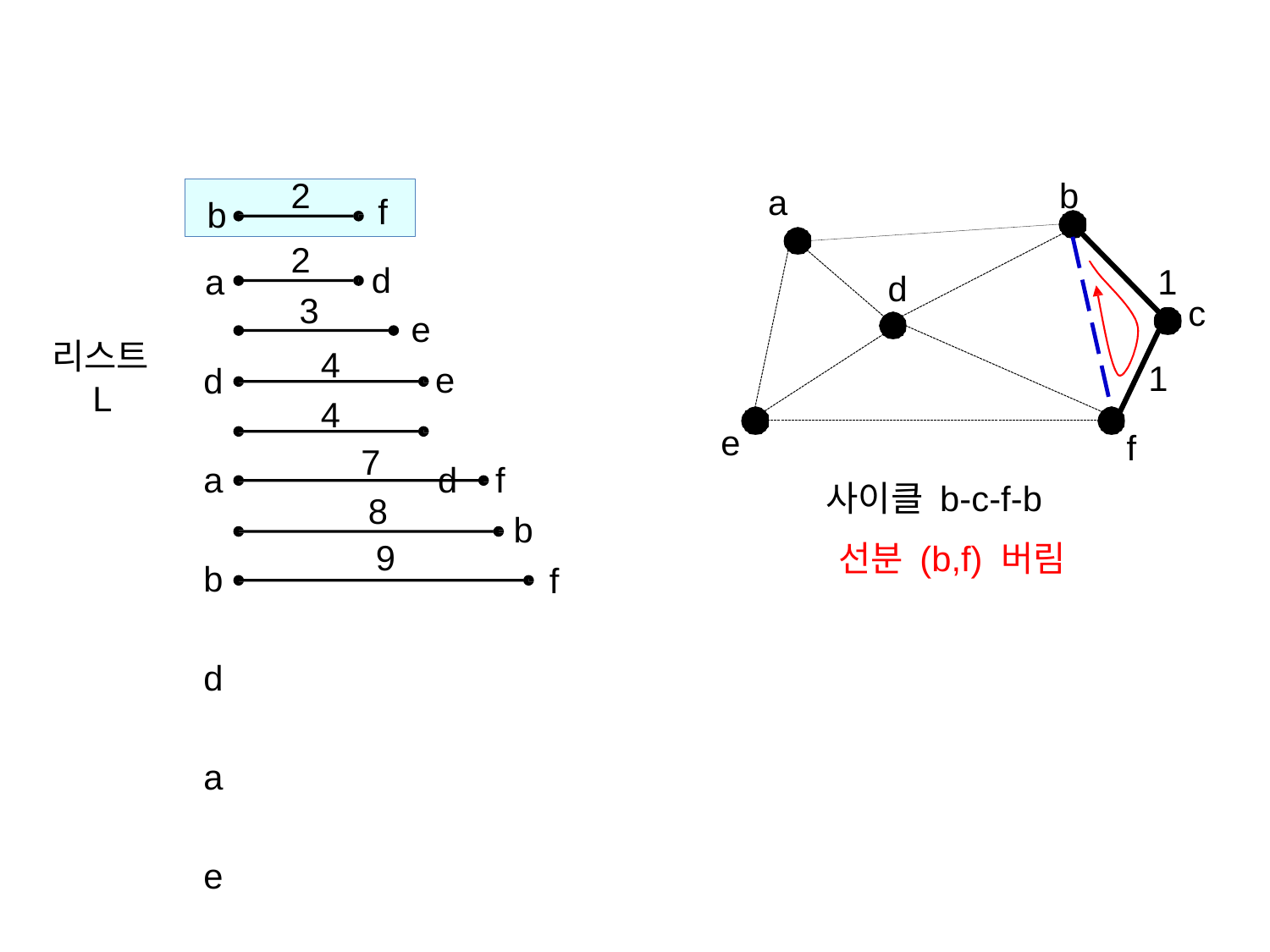

2
b
a

f
b

2
3

a  d  a  b  d  a  e
d
1

d

c
e

리스트
L
4
4

e  d
1

e

f

7
8
9
f
사이클 b-c-f-b

b

선분 (b,f) 버림
f